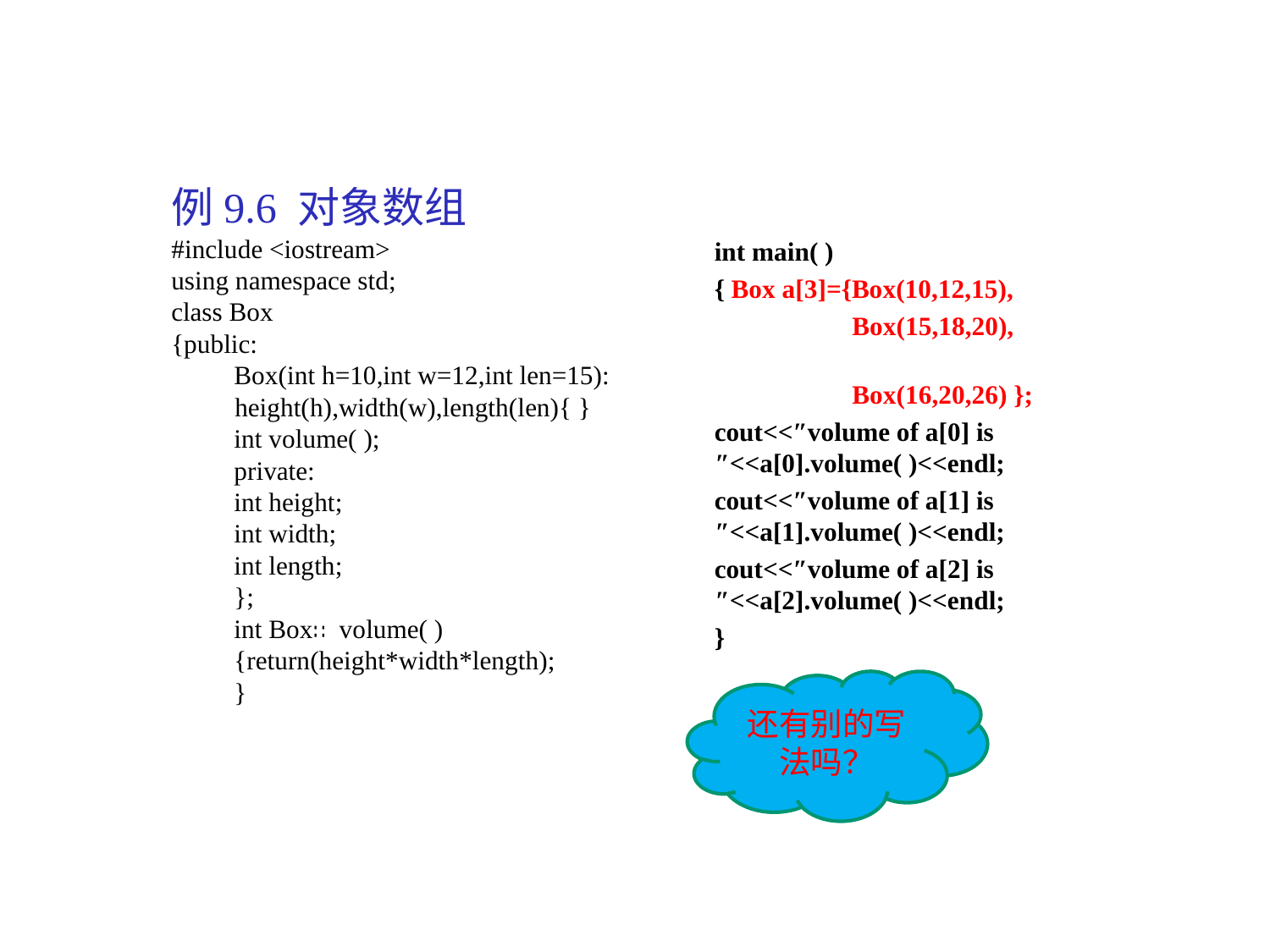

例9.6 对象数组
#include <iostream>
using namespace std;
class Box
{public:
Box(int h=10,int w=12,int len=15): height(h),width(w),length(len){ }
int volume( );
private:
int height;
int width;
int length;
};
int Box∷volume( )
{return(height*width*length);
}

int main( )
{ Box a[3]={Box(10,12,15),
                     Box(15,18,20),
                     Box(16,20,26) };
cout<<″volume of a[0] is ″<<a[0].volume( )<<endl;
cout<<″volume of a[1] is ″<<a[1].volume( )<<endl;
cout<<″volume of a[2] is ″<<a[2].volume( )<<endl;
}
还有别的写法吗？